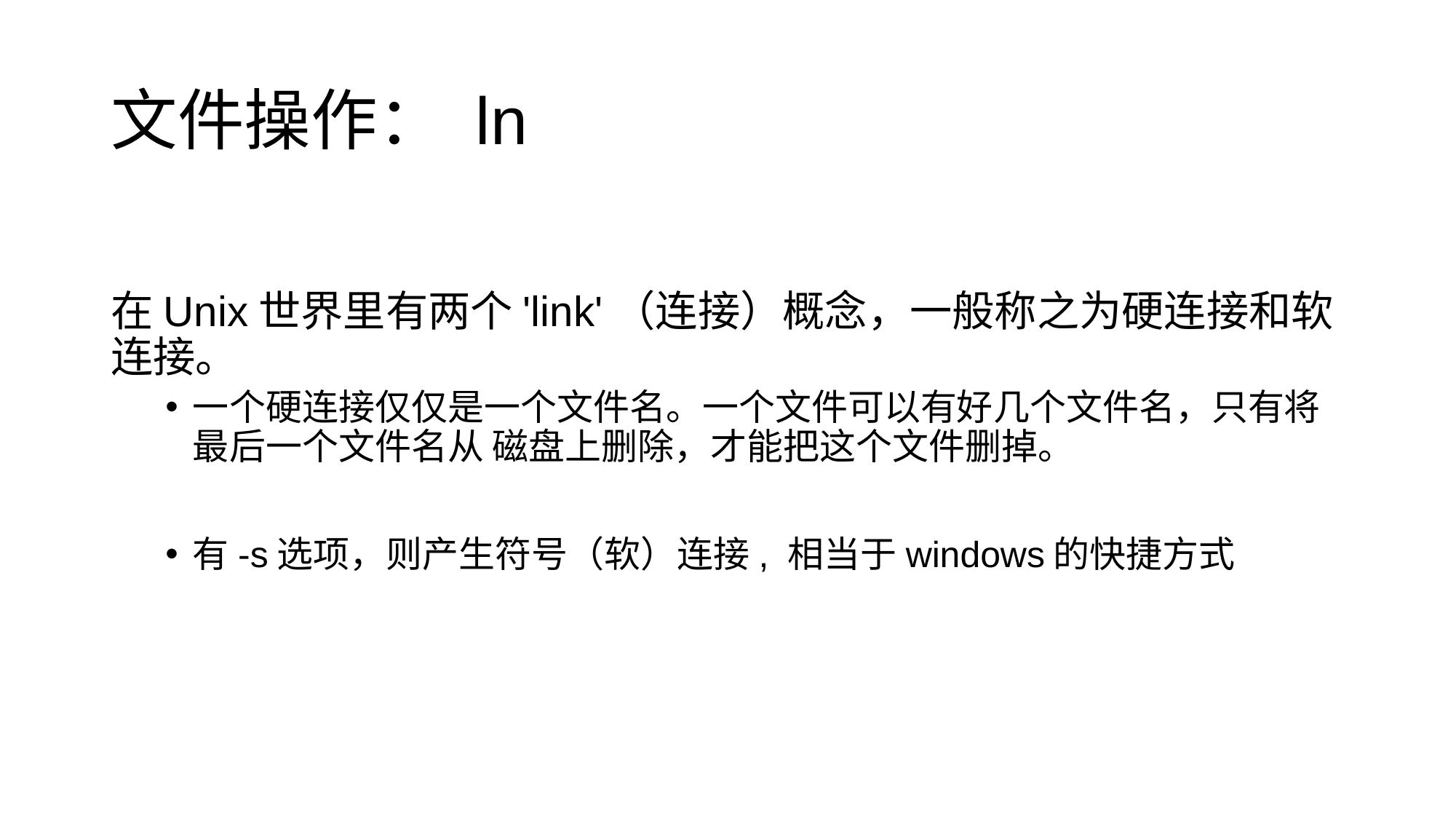

# 文件操作： ln

在Unix世界里有两个'link'（连接）概念，一般称之为硬连接和软连接。
一个硬连接仅仅是一个文件名。一个文件可以有好几个文件名，只有将最后一个文件名从 磁盘上删除，才能把这个文件删掉。

有-s选项，则产生符号（软）连接, 相当于windows的快捷方式